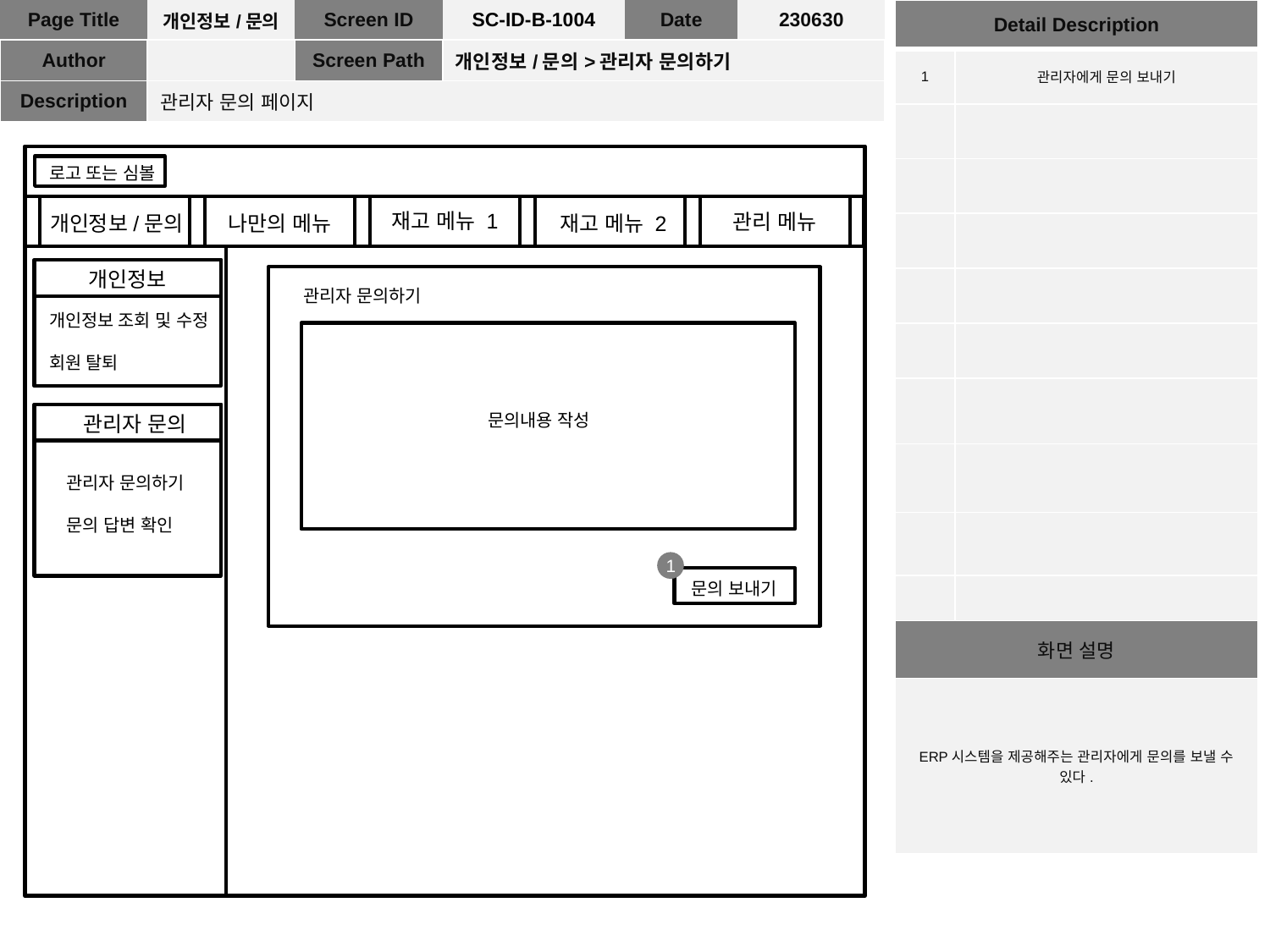

| Page Title | 개인정보/문의 | Screen ID | SC-ID-B-1004 | Date | 230630 |
| --- | --- | --- | --- | --- | --- |
| Author |  | Screen Path | 개인정보/문의>관리자 문의하기 |  |  |
| Description | 관리자 문의 페이지 |  |  |  |  |
| Detail Description |  |
| --- | --- |
| 1 | 관리자에게 문의 보내기 |
|  |  |
|  |  |
|  |  |
|  |  |
|  |  |
|  |  |
|  |  |
|  |  |
|  |  |
| 화면 설명 |  |
| ERP시스템을 제공해주는 관리자에게 문의를 보낼 수 있다. |  |

로고 또는 심볼

재고 메뉴 1
관리 메뉴
나만의 메뉴
재고 메뉴 2
개인정보/문의

개인정보

관리자 문의하기
개인정보 조회 및 수정

회원 탈퇴

문의내용 작성

관리자 문의
관리자 문의하기

문의 답변 확인
4
1

문의 보내기